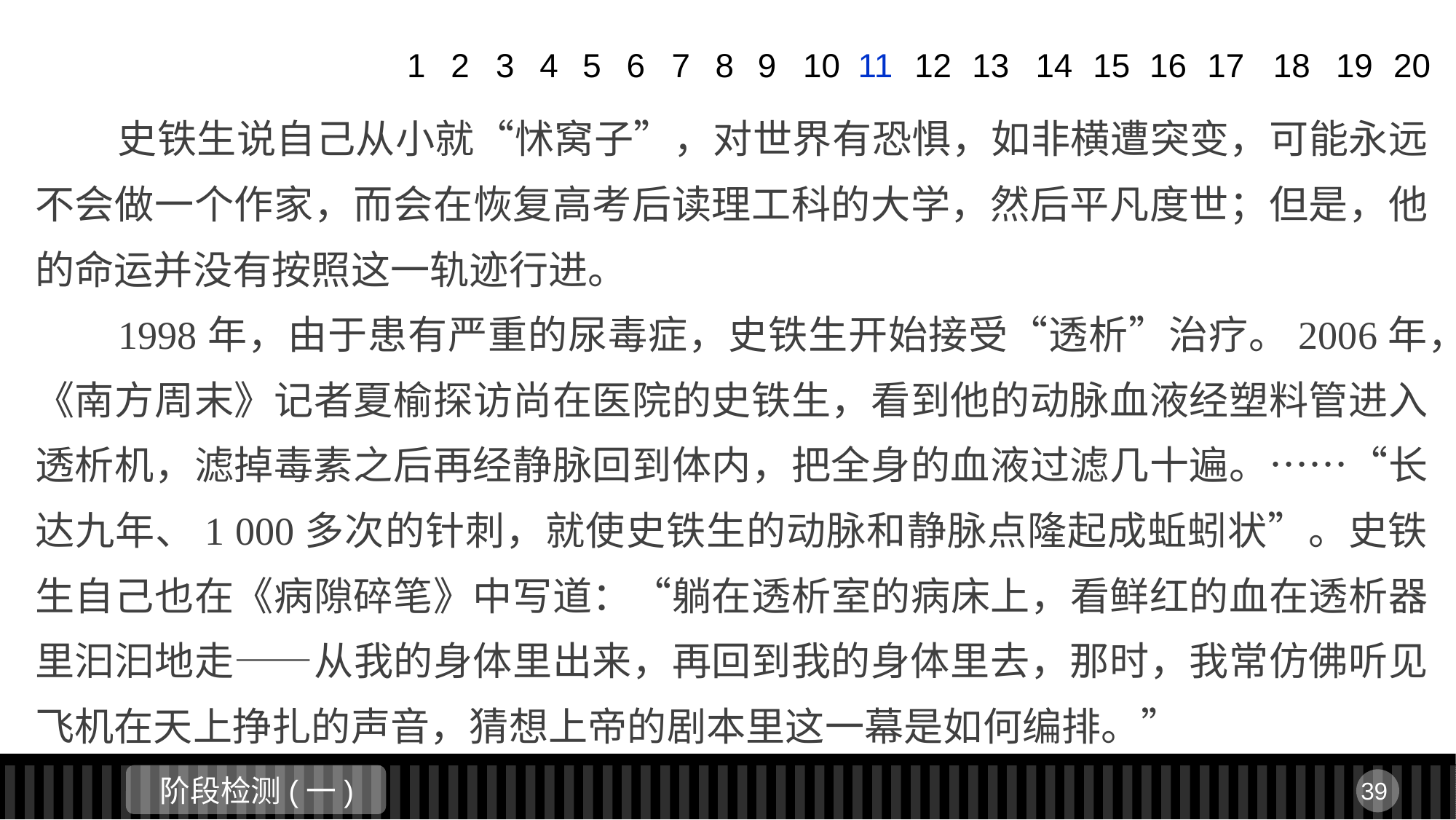

1
2
3
4
5
6
7
8
9
11
12
13
14
15
16
17
18
19
20
10
        史铁生说自己从小就“怵窝子”，对世界有恐惧，如非横遭突变，可能永远不会做一个作家，而会在恢复高考后读理工科的大学，然后平凡度世；但是，他的命运并没有按照这一轨迹行进。
        1998年，由于患有严重的尿毒症，史铁生开始接受“透析”治疗。2006年，《南方周末》记者夏榆探访尚在医院的史铁生，看到他的动脉血液经塑料管进入透析机，滤掉毒素之后再经静脉回到体内，把全身的血液过滤几十遍。……“长达九年、1 000多次的针刺，就使史铁生的动脉和静脉点隆起成蚯蚓状”。史铁生自己也在《病隙碎笔》中写道：“躺在透析室的病床上，看鲜红的血在透析器里汩汩地走——从我的身体里出来，再回到我的身体里去，那时，我常仿佛听见飞机在天上挣扎的声音，猜想上帝的剧本里这一幕是如何编排。”